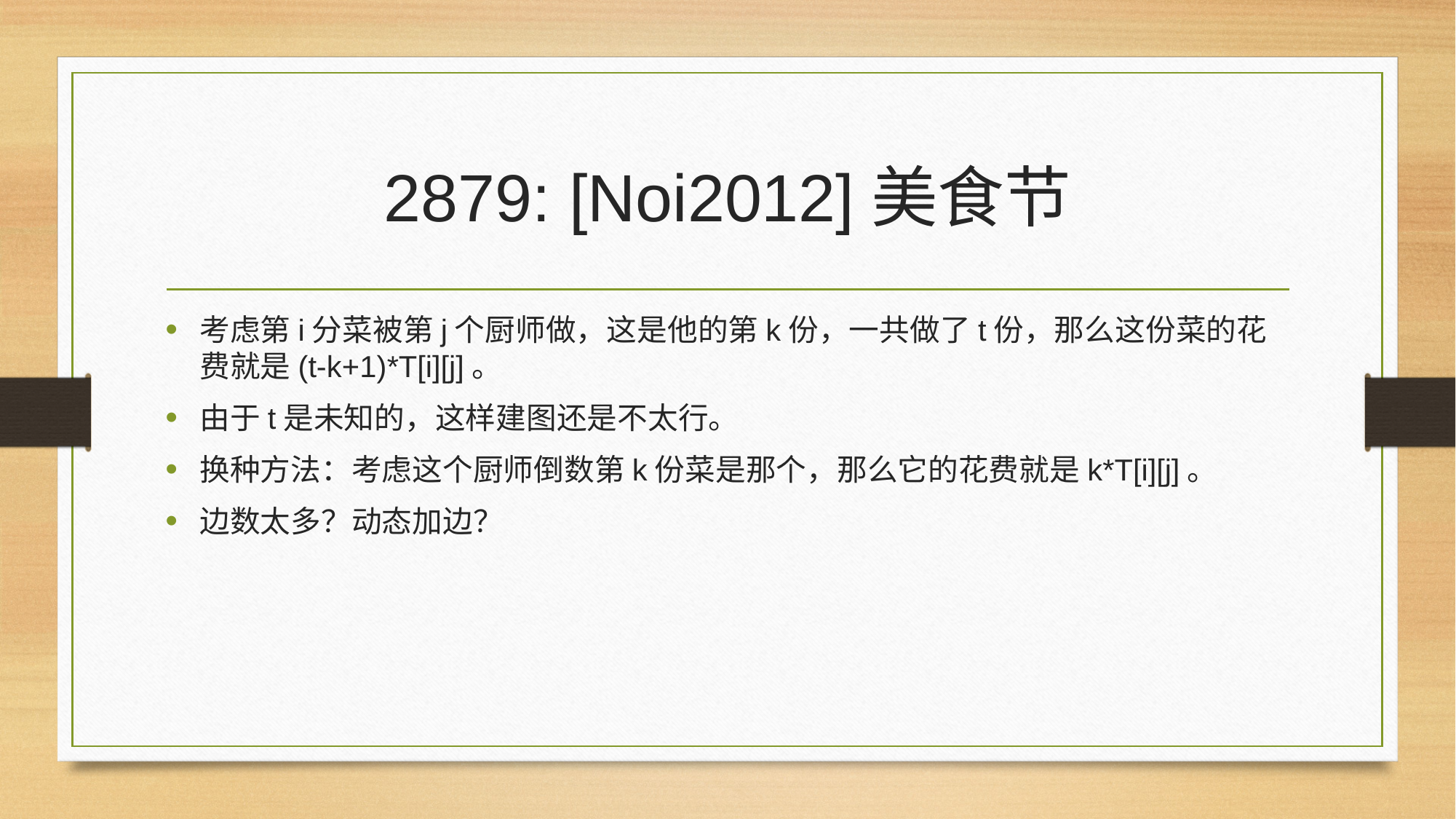

# 2879: [Noi2012]美食节
考虑第i分菜被第j个厨师做，这是他的第k份，一共做了t份，那么这份菜的花费就是(t-k+1)*T[i][j]。
由于t是未知的，这样建图还是不太行。
换种方法：考虑这个厨师倒数第k份菜是那个，那么它的花费就是k*T[i][j]。
边数太多？动态加边？